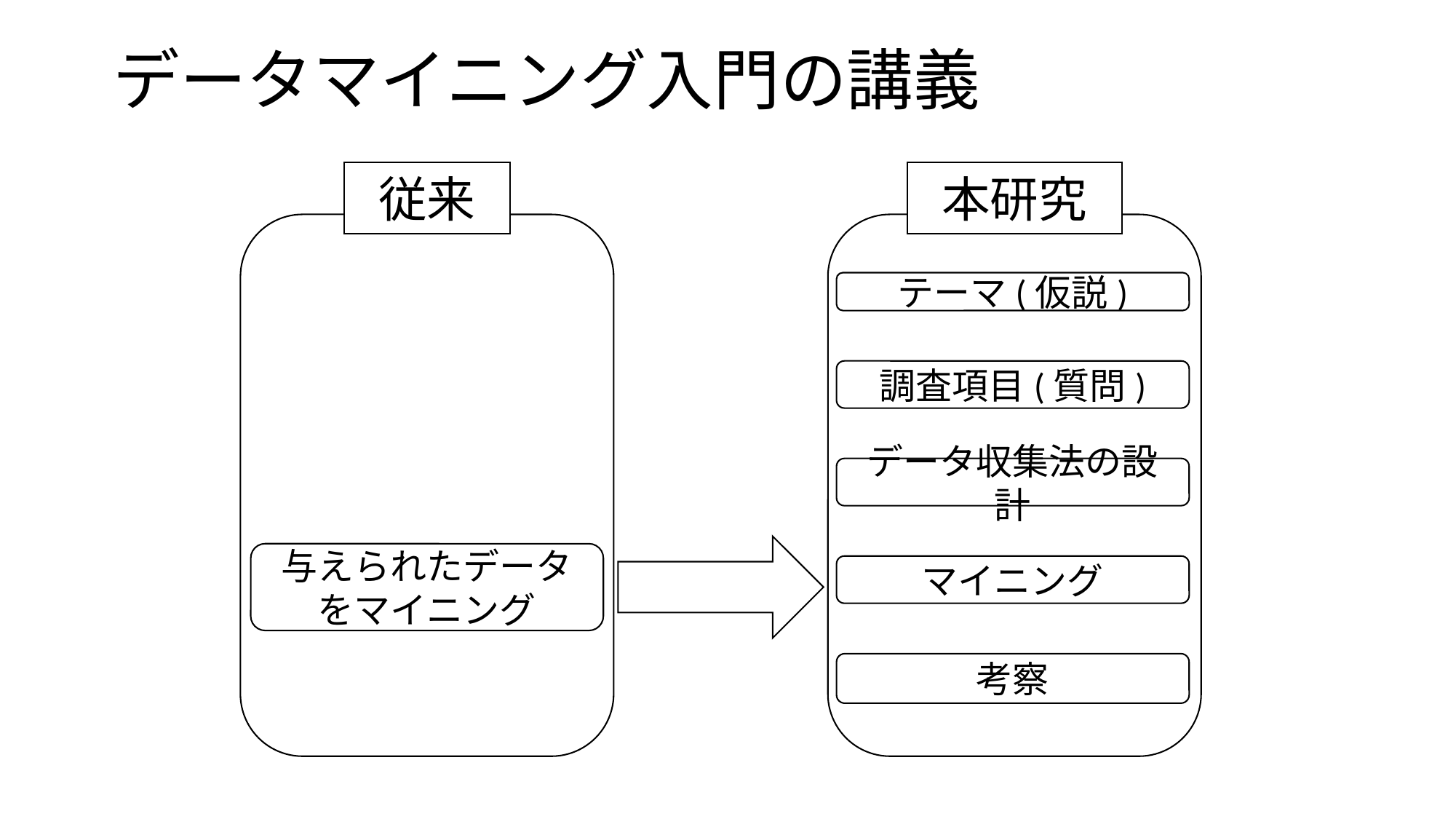

データマイニング入門の講義
従来
本研究

テーマ(仮説)
調査項目(質問)
データ収集法の設計

与えられたデータをマイニング
マイニング
考察